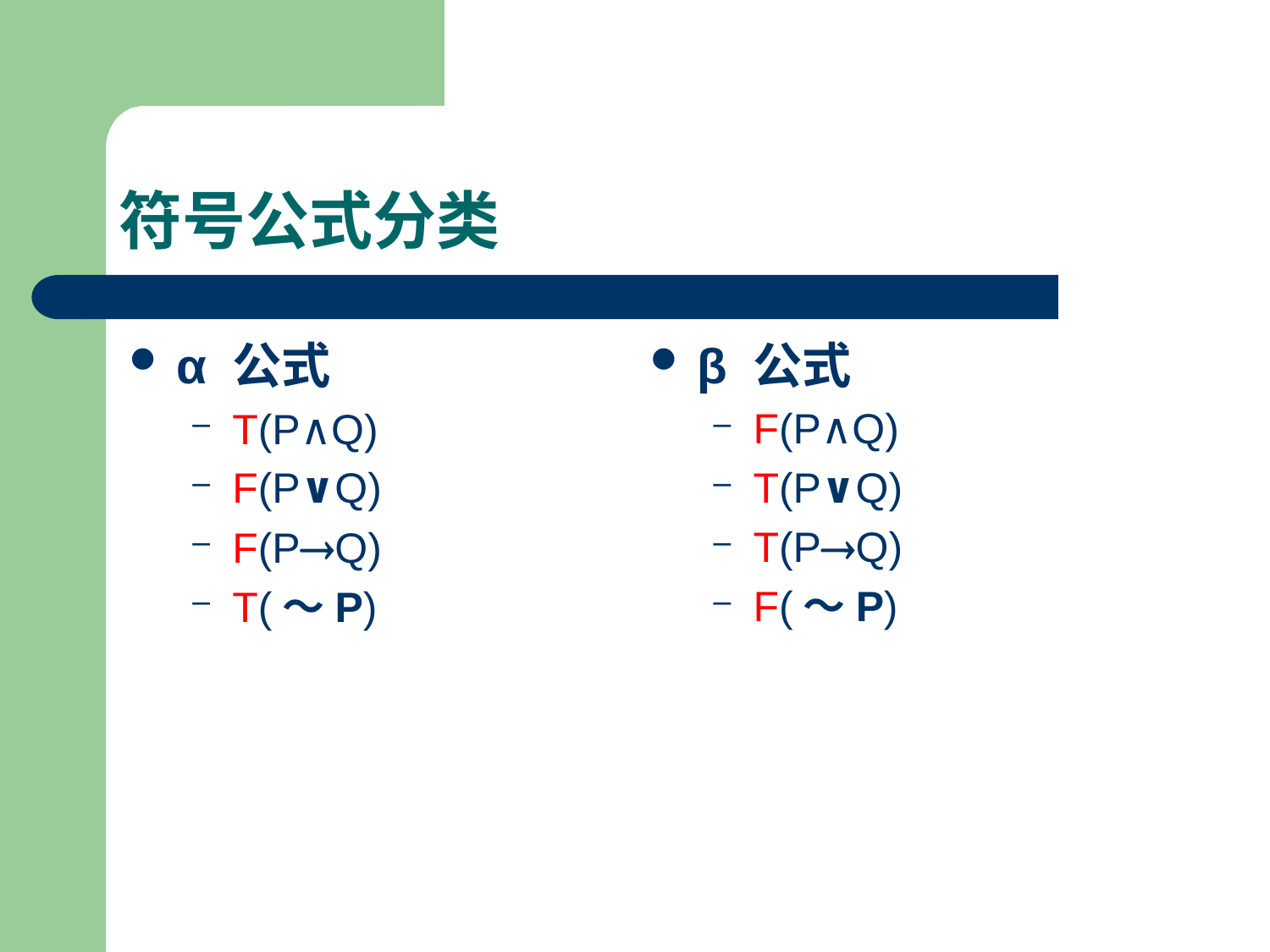

# 符号公式分类
α 公式
T(P∧Q)
F(P∨Q)
F(P→Q)
T(～P)

β 公式
F(P∧Q)
T(P∨Q)
T(P→Q)
F(～P)

5